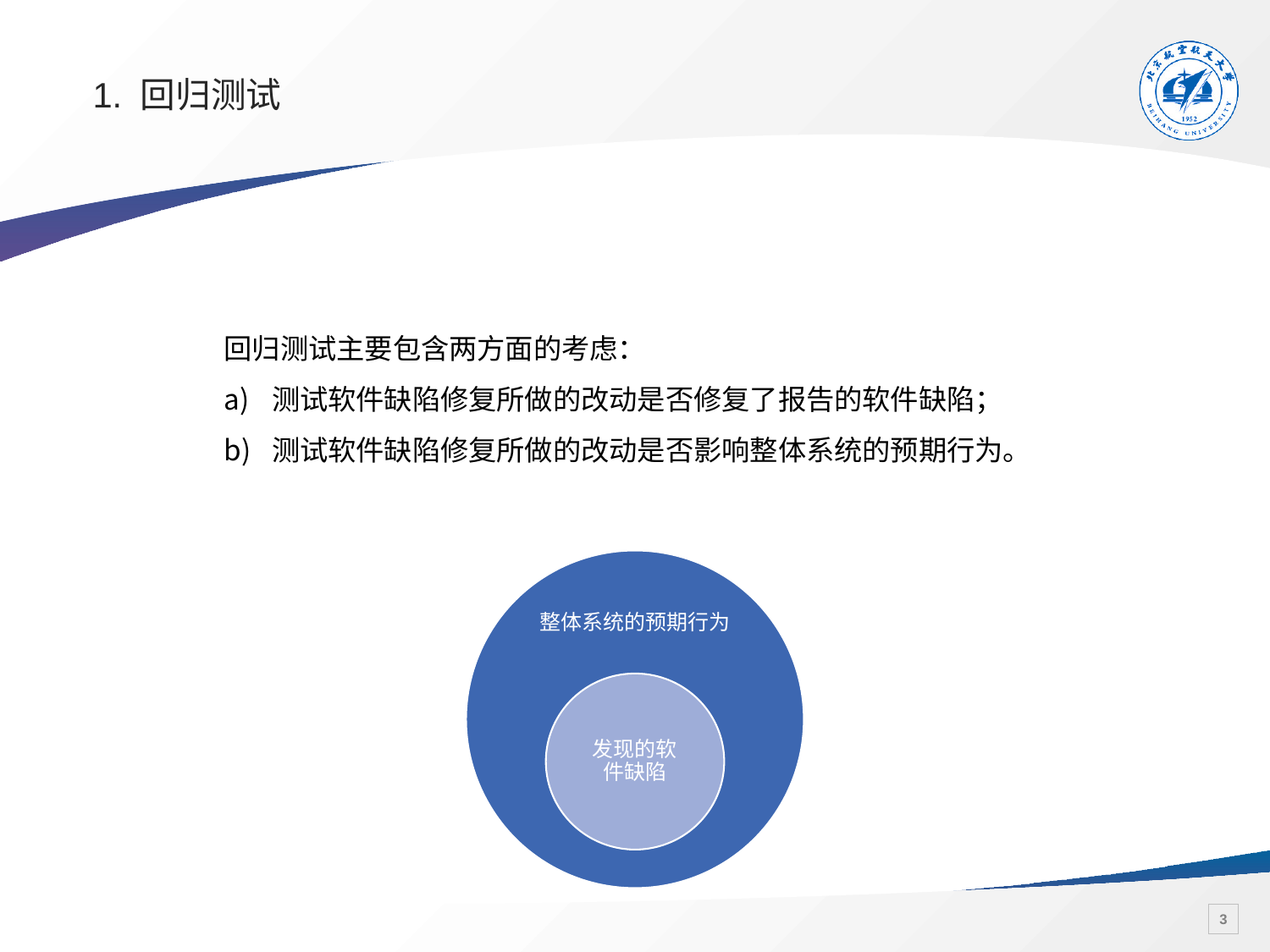

# 1. 回归测试
回归测试主要包含两方面的考虑：
测试软件缺陷修复所做的改动是否修复了报告的软件缺陷；
测试软件缺陷修复所做的改动是否影响整体系统的预期行为。
整体系统的预期行为
发现的软件缺陷